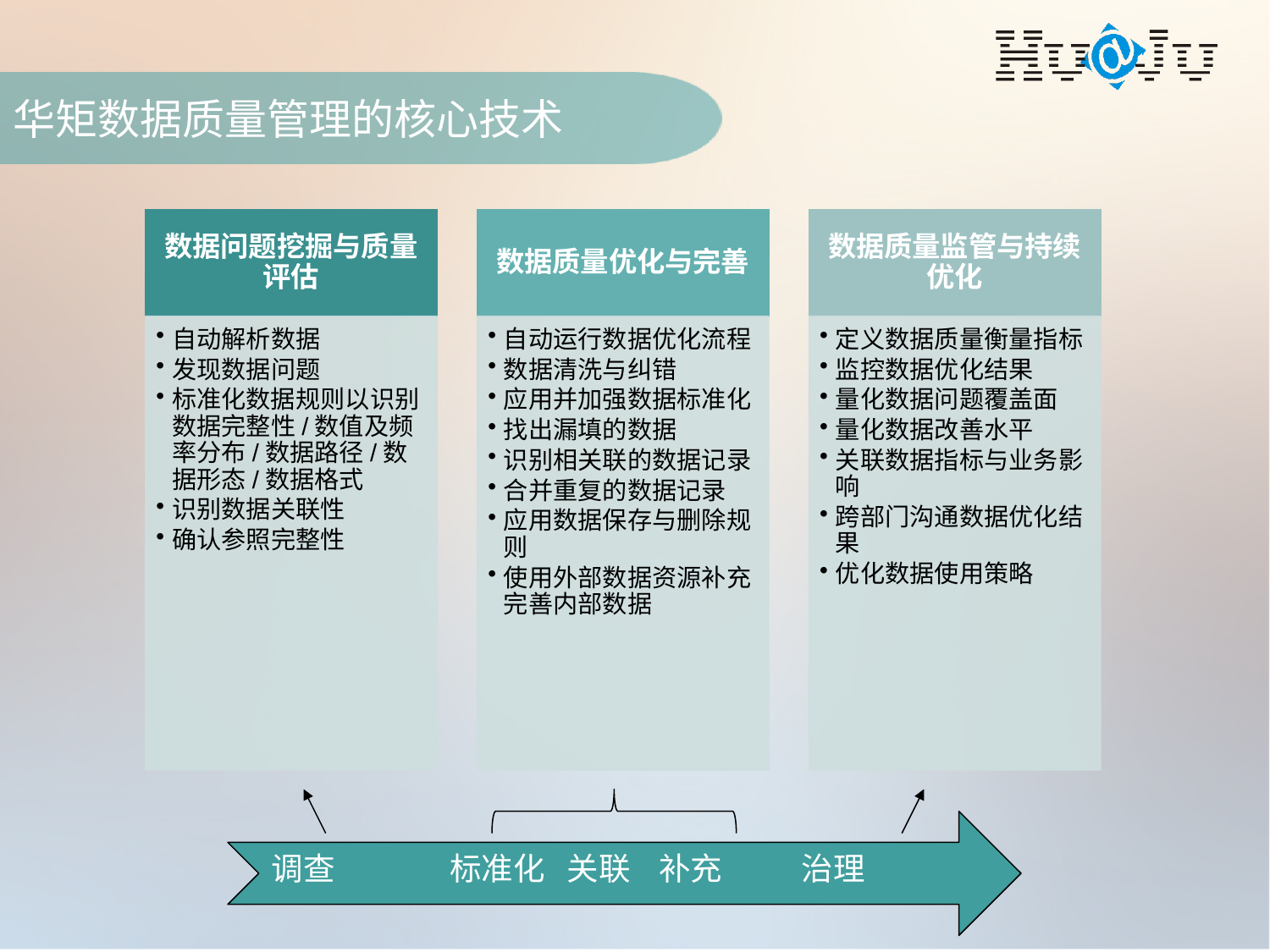

# 华矩数据质量管理的核心技术
数据问题挖掘与质量评估
自动解析数据
发现数据问题
标准化数据规则以识别数据完整性/数值及频率分布/数据路径/数据形态/数据格式
识别数据关联性
确认参照完整性
数据质量优化与完善
自动运行数据优化流程
数据清洗与纠错
应用并加强数据标准化
找出漏填的数据
识别相关联的数据记录
合并重复的数据记录
应用数据保存与删除规则
使用外部数据资源补充完善内部数据
数据质量监管与持续优化
定义数据质量衡量指标
监控数据优化结果
量化数据问题覆盖面
量化数据改善水平
关联数据指标与业务影响
跨部门沟通数据优化结果
优化数据使用策略

调查                标准化   关联    补充           治理